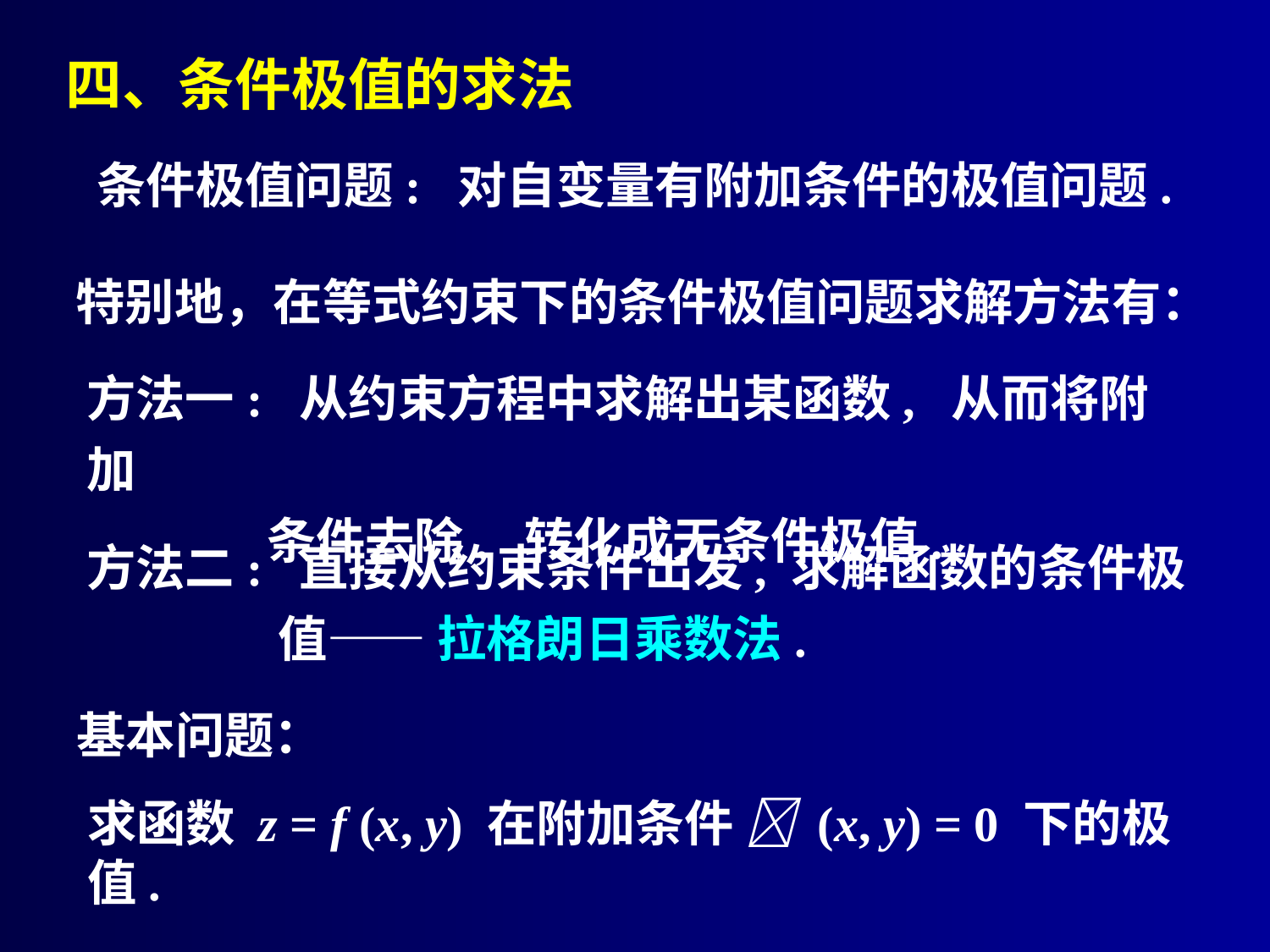

# 四、条件极值的求法
条件极值问题:  对自变量有附加条件的极值问题.
特别地，在等式约束下的条件极值问题求解方法有：
方法一:  从约束方程中求解出某函数,  从而将附加
               条件去除,  转化成无条件极值.
方法二:  直接从约束条件出发, 求解函数的条件极
                值—— 拉格朗日乘数法.
基本问题：
求函数 z = f (x, y) 在附加条件 ϕ (x, y) = 0 下的极值.